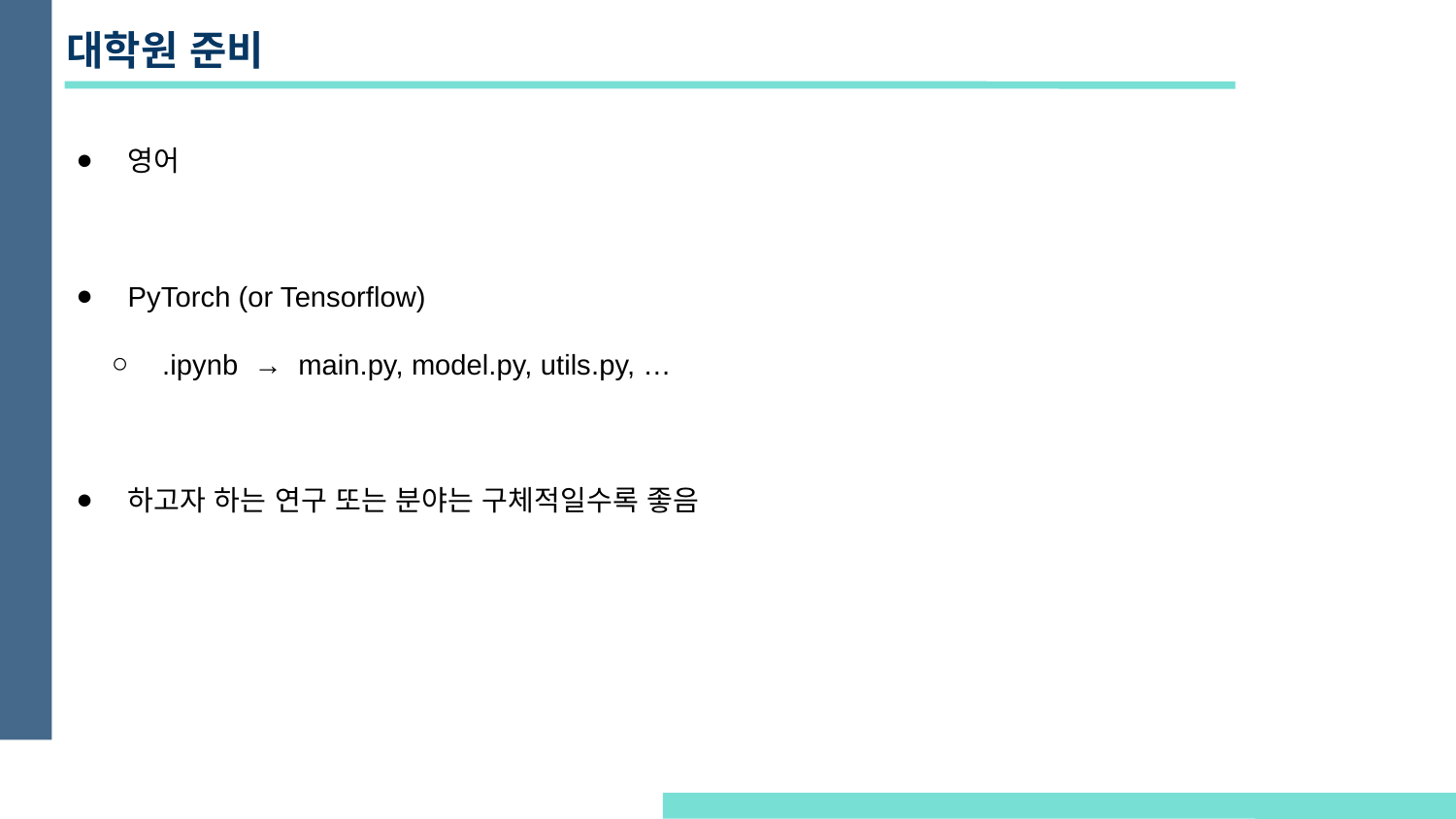

# 대학원 준비
영어

PyTorch (or Tensorflow)
.ipynb  →  main.py, model.py, utils.py, …

하고자 하는 연구 또는 분야는 구체적일수록 좋음